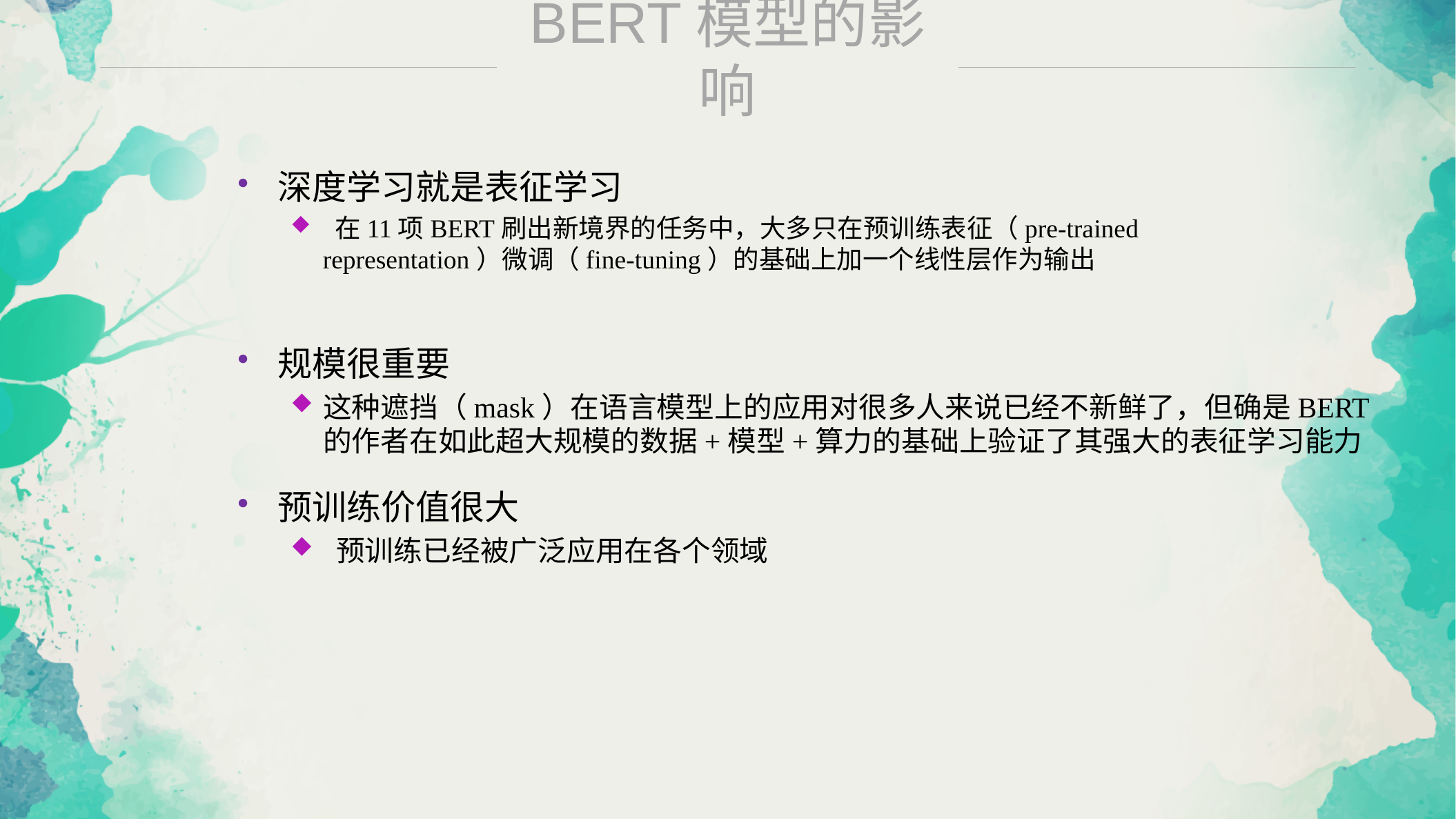

BERT模型的影响
深度学习就是表征学习
 在11项BERT刷出新境界的任务中，大多只在预训练表征（pre-trained representation）微调（fine-tuning）的基础上加一个线性层作为输出

规模很重要
这种遮挡（mask）在语言模型上的应用对很多人来说已经不新鲜了，但确是BERT的作者在如此超大规模的数据+模型+算力的基础上验证了其强大的表征学习能力
预训练价值很大
 预训练已经被广泛应用在各个领域